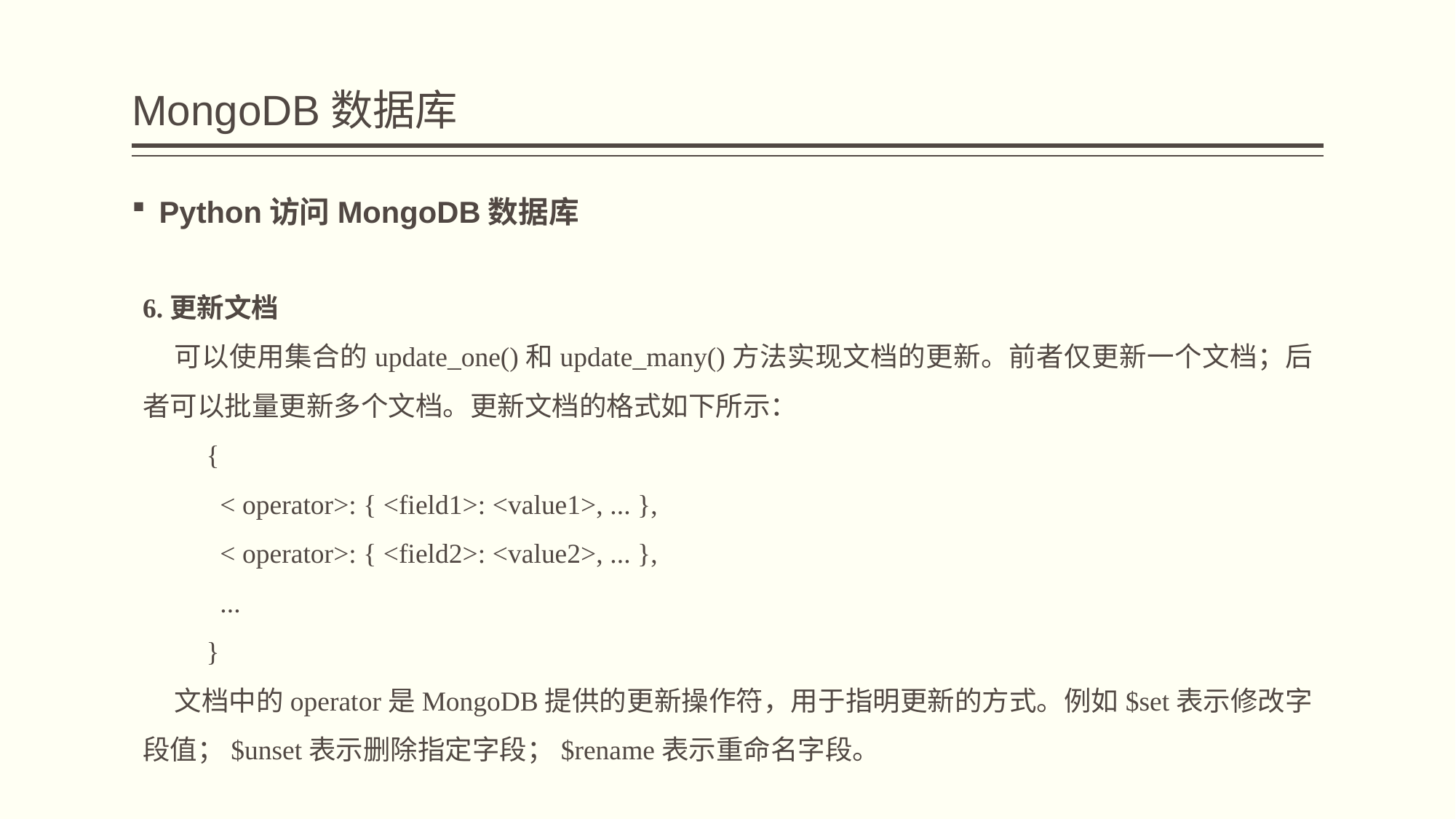

# MongoDB数据库
Python访问MongoDB数据库
6.更新文档
可以使用集合的update_one()和update_many()方法实现文档的更新。前者仅更新一个文档；后者可以批量更新多个文档。更新文档的格式如下所示：
{
  < operator>: { <field1>: <value1>, ... },
  < operator>: { <field2>: <value2>, ... },
  ...
}
文档中的operator是MongoDB提供的更新操作符，用于指明更新的方式。例如$set表示修改字段值；$unset表示删除指定字段；$rename表示重命名字段。